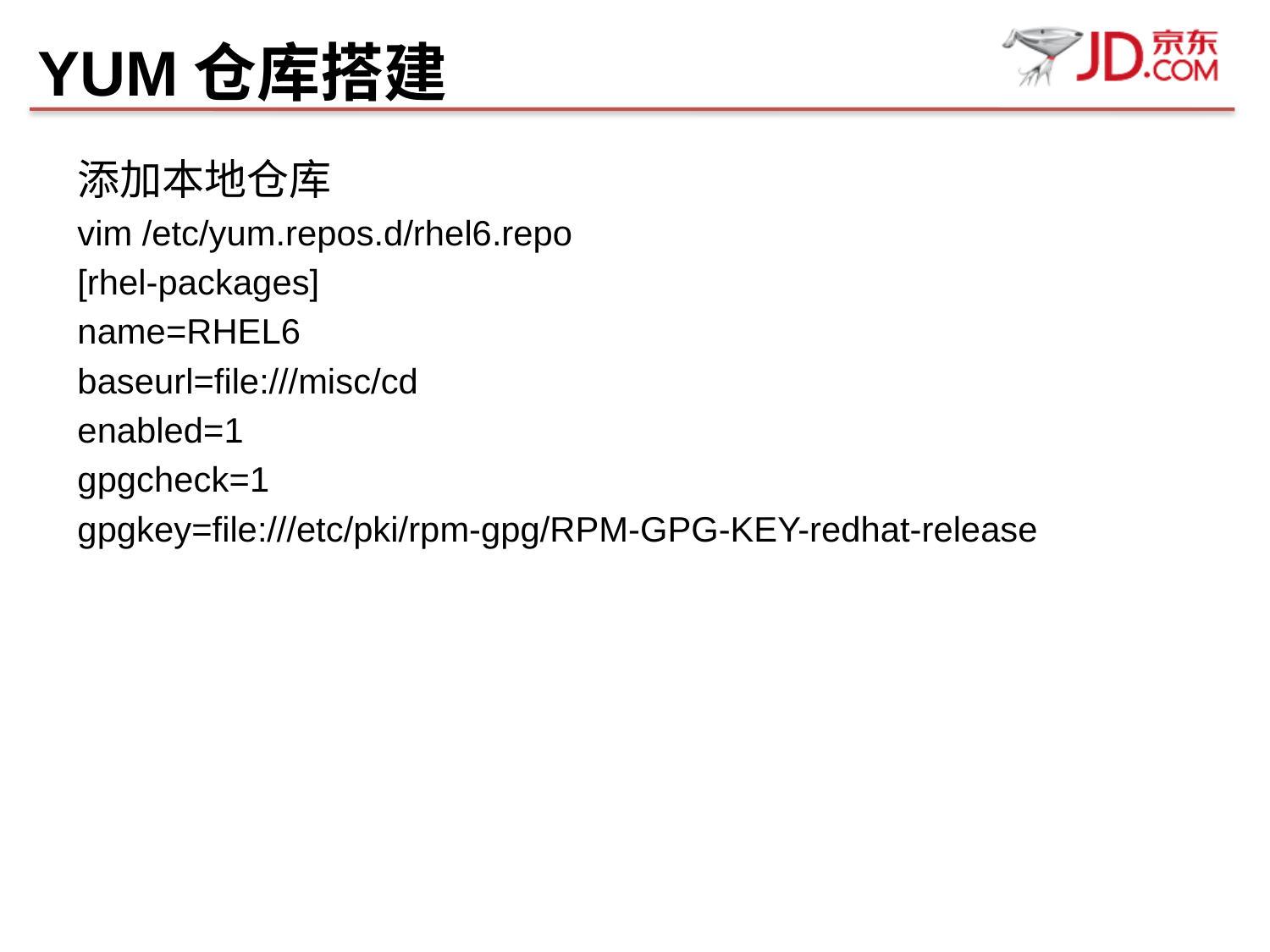

# YUM仓库搭建
添加本地仓库
vim /etc/yum.repos.d/rhel6.repo
[rhel-packages]
name=RHEL6
baseurl=file:///misc/cd
enabled=1
gpgcheck=1
gpgkey=file:///etc/pki/rpm-gpg/RPM-GPG-KEY-redhat-release